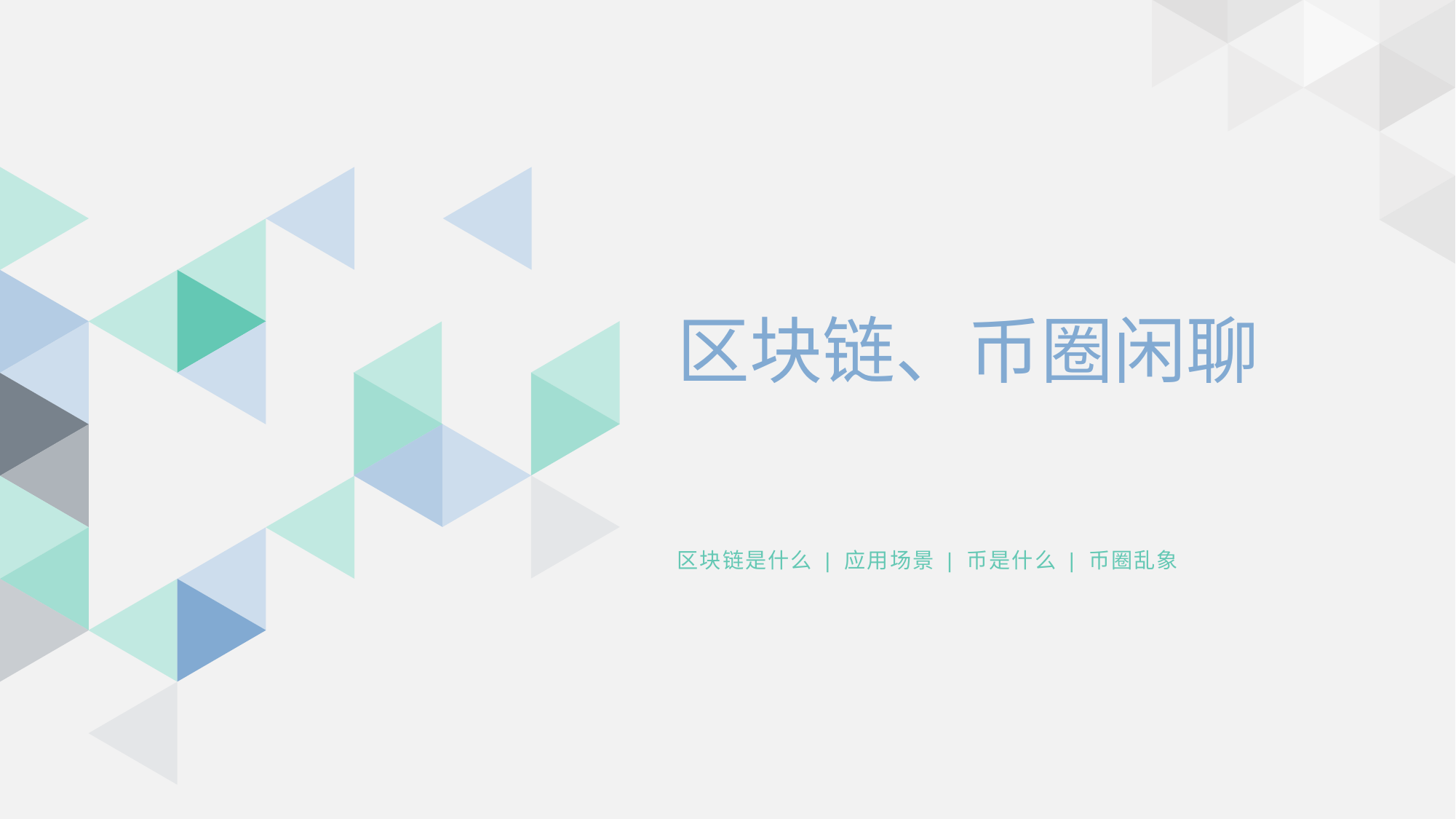

区块链、币圈闲聊

区块链是什么 | 应用场景 | 币是什么 | 币圈乱象